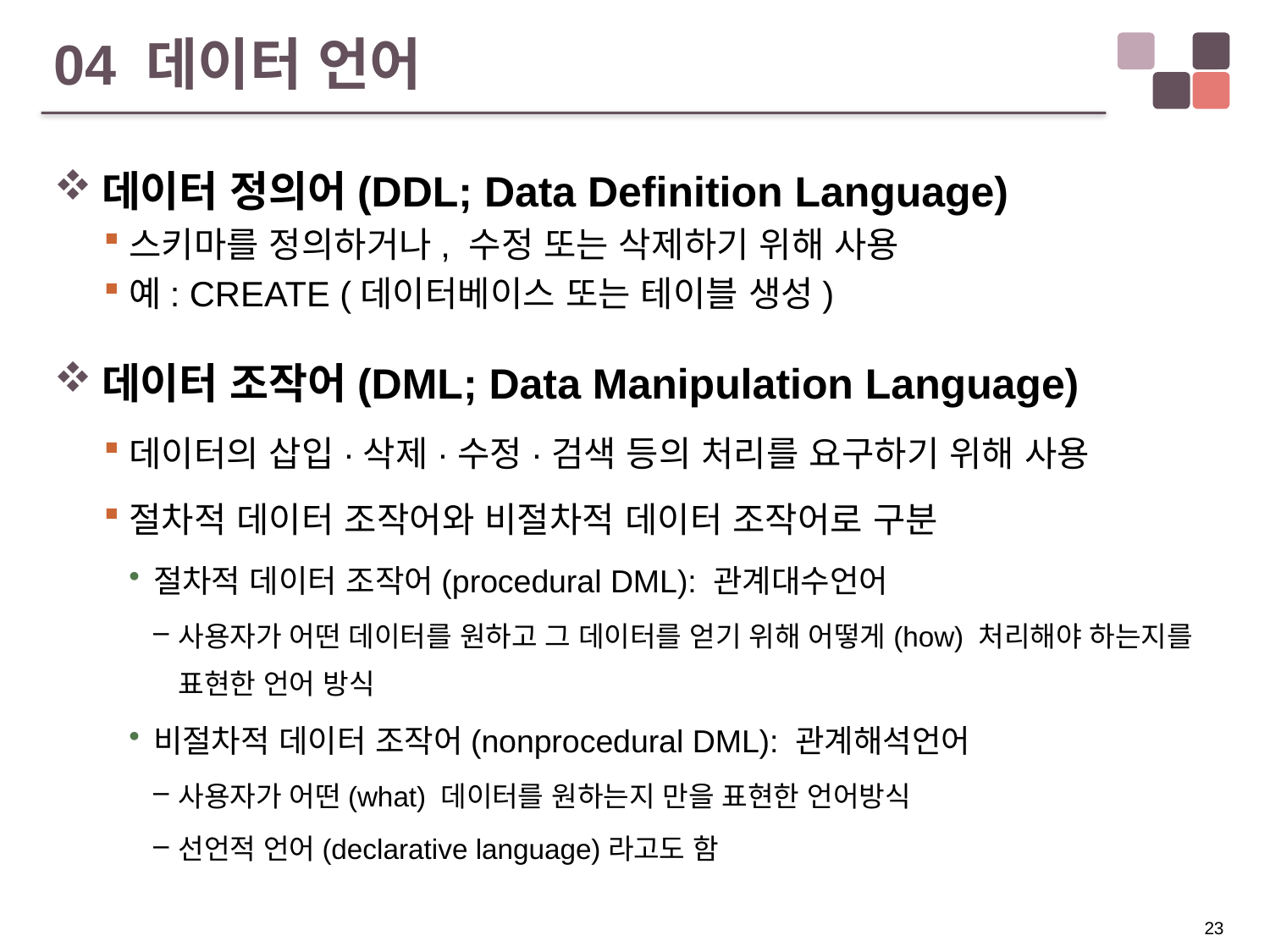

# 04 데이터 언어
데이터 정의어(DDL; Data Definition Language)
스키마를 정의하거나, 수정 또는 삭제하기 위해 사용
예: CREATE (데이터베이스 또는 테이블 생성)
데이터 조작어(DML; Data Manipulation Language)
데이터의 삽입·삭제·수정·검색 등의 처리를 요구하기 위해 사용
절차적 데이터 조작어와 비절차적 데이터 조작어로 구분
절차적 데이터 조작어(procedural DML): 관계대수언어
사용자가 어떤 데이터를 원하고 그 데이터를 얻기 위해 어떻게(how) 처리해야 하는지를 표현한 언어 방식
비절차적 데이터 조작어(nonprocedural DML): 관계해석언어
사용자가 어떤(what) 데이터를 원하는지 만을 표현한 언어방식
선언적 언어(declarative language)라고도 함